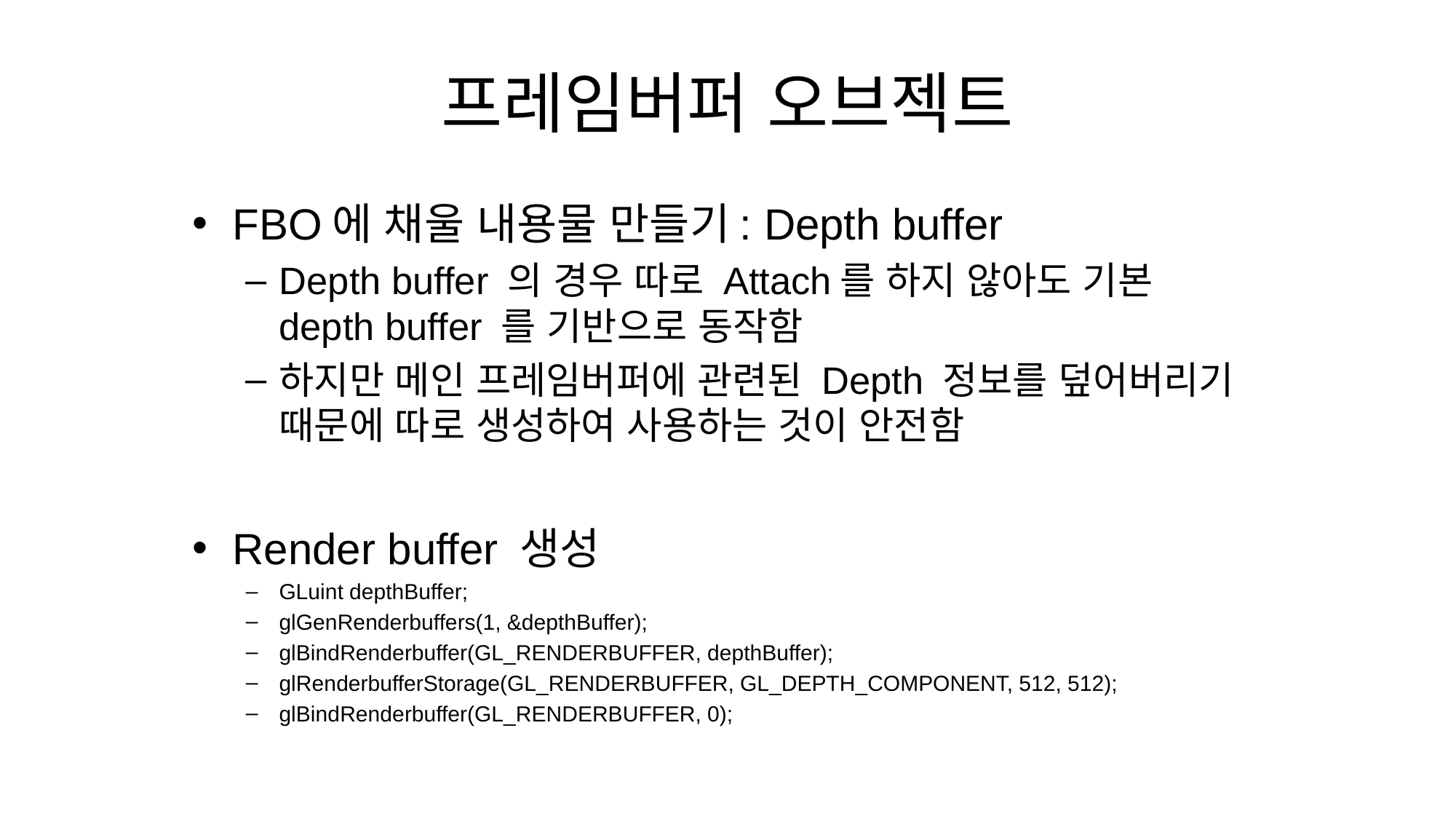

# 프레임버퍼 오브젝트
FBO에 채울 내용물 만들기: Depth buffer
Depth buffer 의 경우 따로 Attach를 하지 않아도 기본 depth buffer 를 기반으로 동작함
하지만 메인 프레임버퍼에 관련된 Depth 정보를 덮어버리기 때문에 따로 생성하여 사용하는 것이 안전함

Render buffer 생성
GLuint depthBuffer;
glGenRenderbuffers(1, &depthBuffer);
glBindRenderbuffer(GL_RENDERBUFFER, depthBuffer);
glRenderbufferStorage(GL_RENDERBUFFER, GL_DEPTH_COMPONENT, 512, 512);
glBindRenderbuffer(GL_RENDERBUFFER, 0);